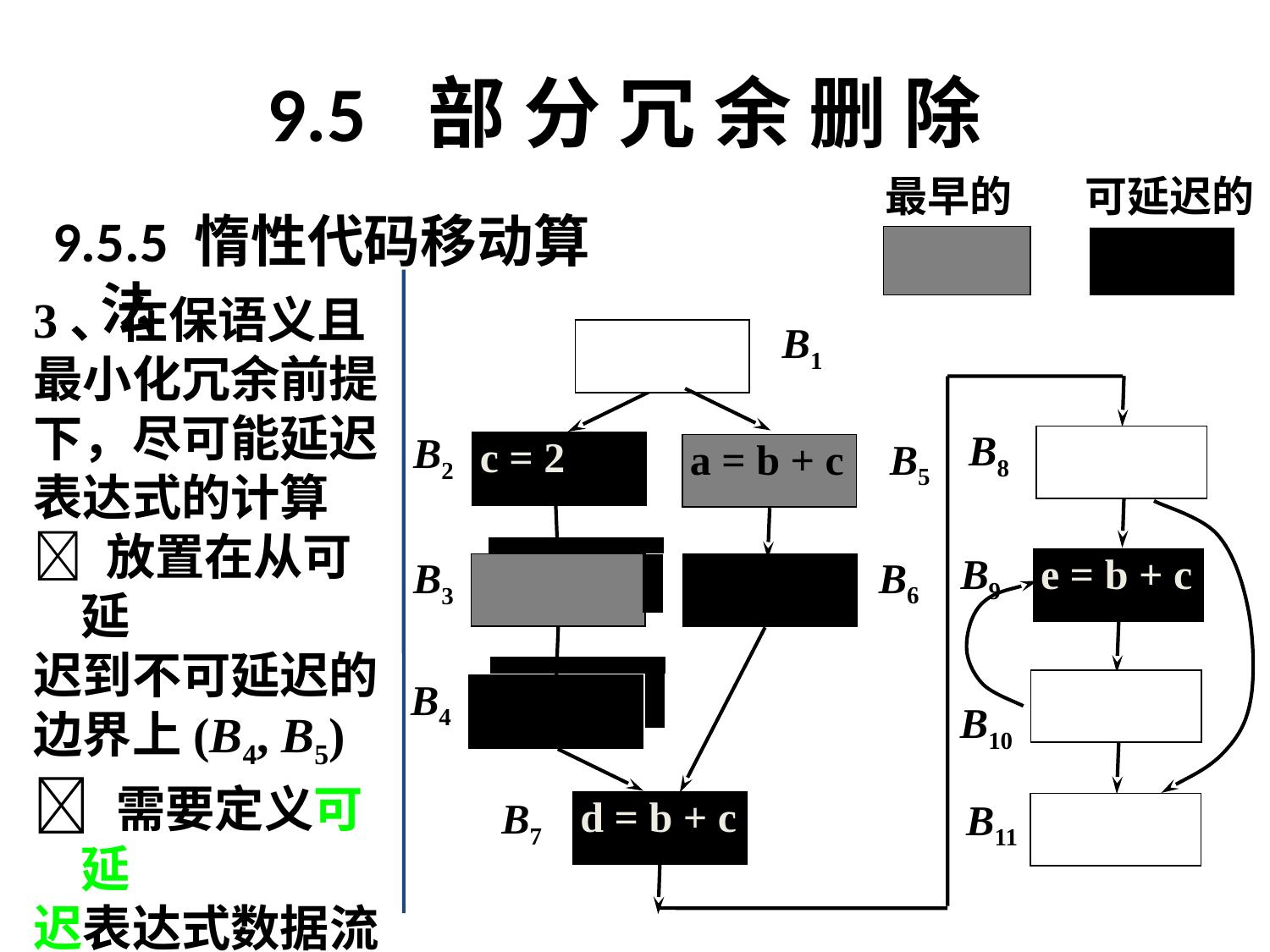

# 9.5  部 分 冗 余 删 除
最早的

可延迟的

B1

B8

B9
e = b + c

B10

B11

 B2
B5
c = 2
a = b + c

B6
 B3

 B4

B7
d = b + c

9.5.5 惰性代码移动算法
3、在保语义且
最小化冗余前提
下，尽可能延迟
表达式的计算
• 放置在从可延
迟到不可延迟的
边界上(B4, B5)
• 需要定义可延
迟表达式数据流
问题